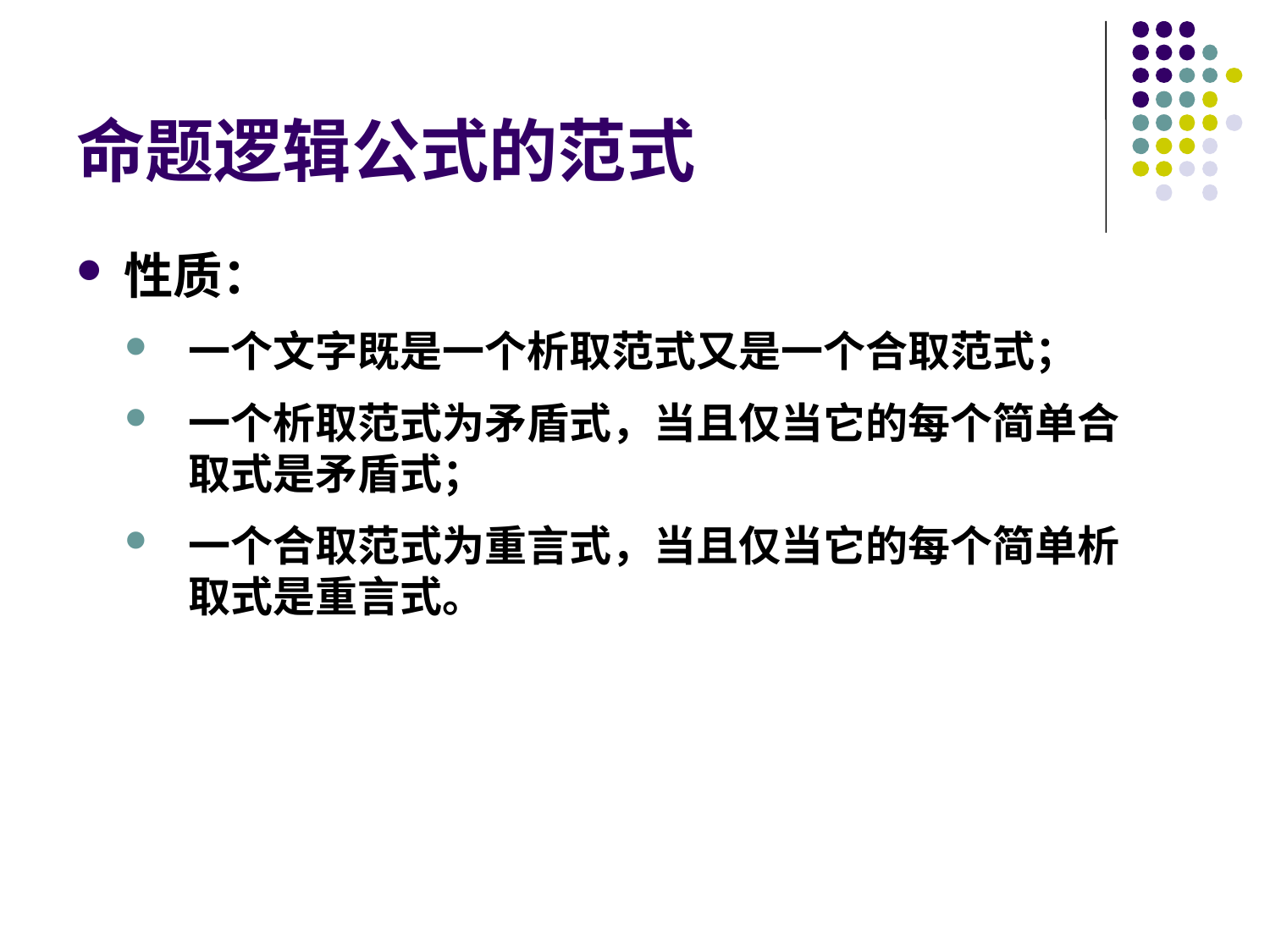

# 命题逻辑公式的范式
性质：
一个文字既是一个析取范式又是一个合取范式；
一个析取范式为矛盾式，当且仅当它的每个简单合取式是矛盾式；
一个合取范式为重言式，当且仅当它的每个简单析取式是重言式。